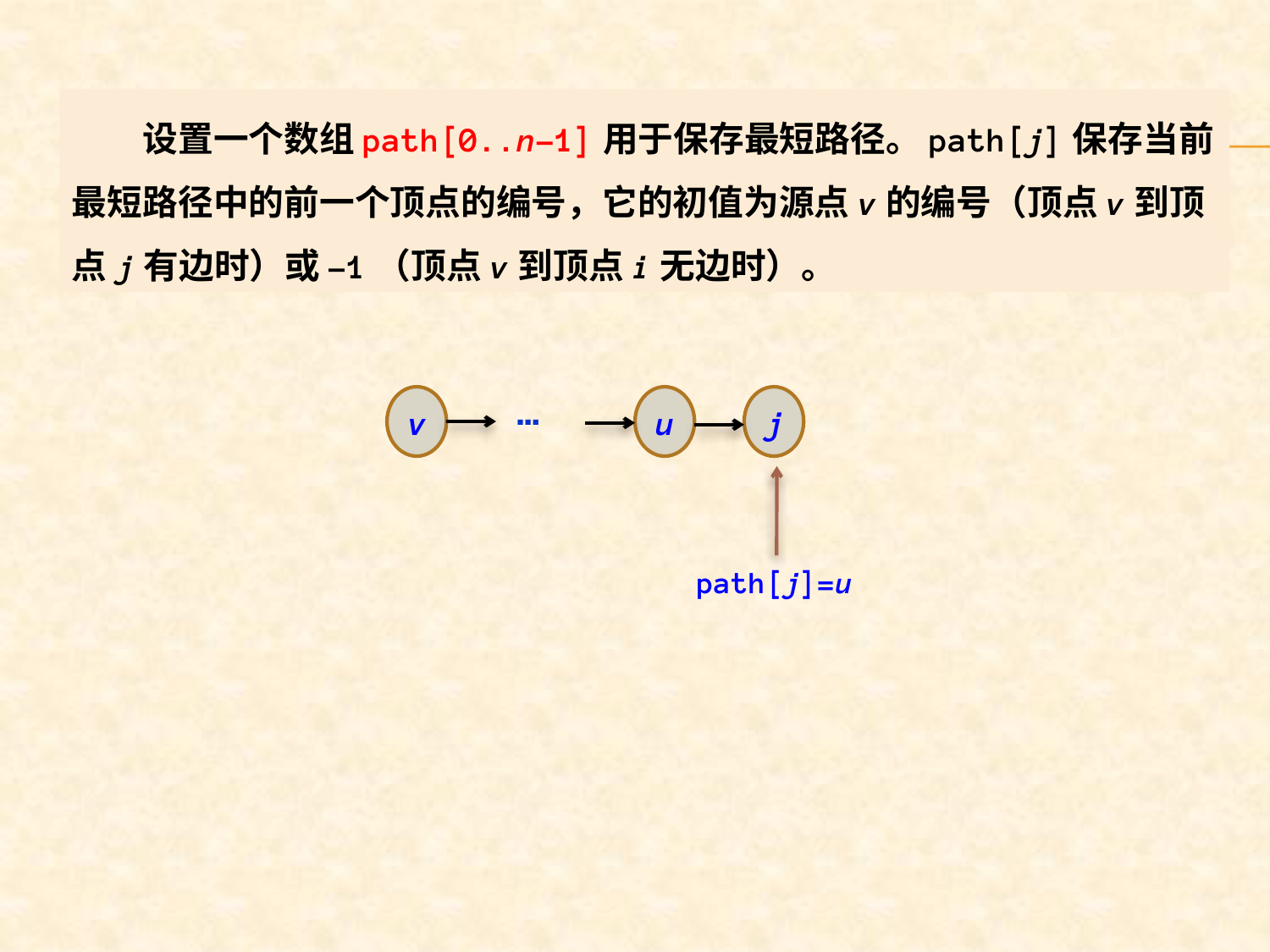

设置一个数组path[0..n-1]用于保存最短路径。path[j]保存当前最短路径中的前一个顶点的编号，它的初值为源点v的编号（顶点v到顶点j有边时）或-1（顶点v到顶点i无边时）。
…
v
u
j

path[j]=u